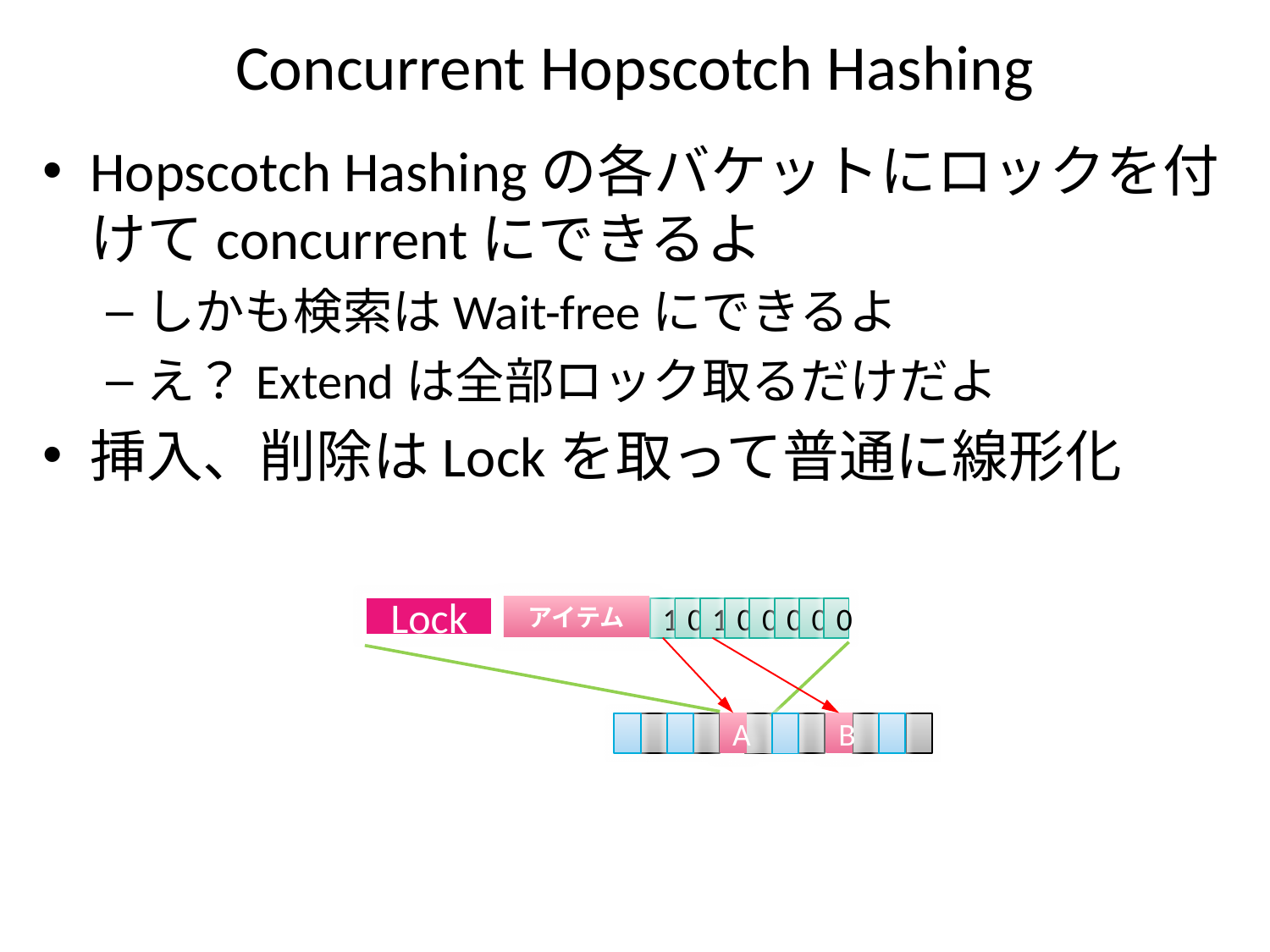

# Concurrent Hopscotch Hashing
Hopscotch Hashingの各バケットにロックを付けてconcurrentにできるよ
しかも検索はWait-freeにできるよ
え？Extendは全部ロック取るだけだよ
挿入、削除はLockを取って普通に線形化
Lock
アイテム
1
0
1
0
0
0
0
0

A

B